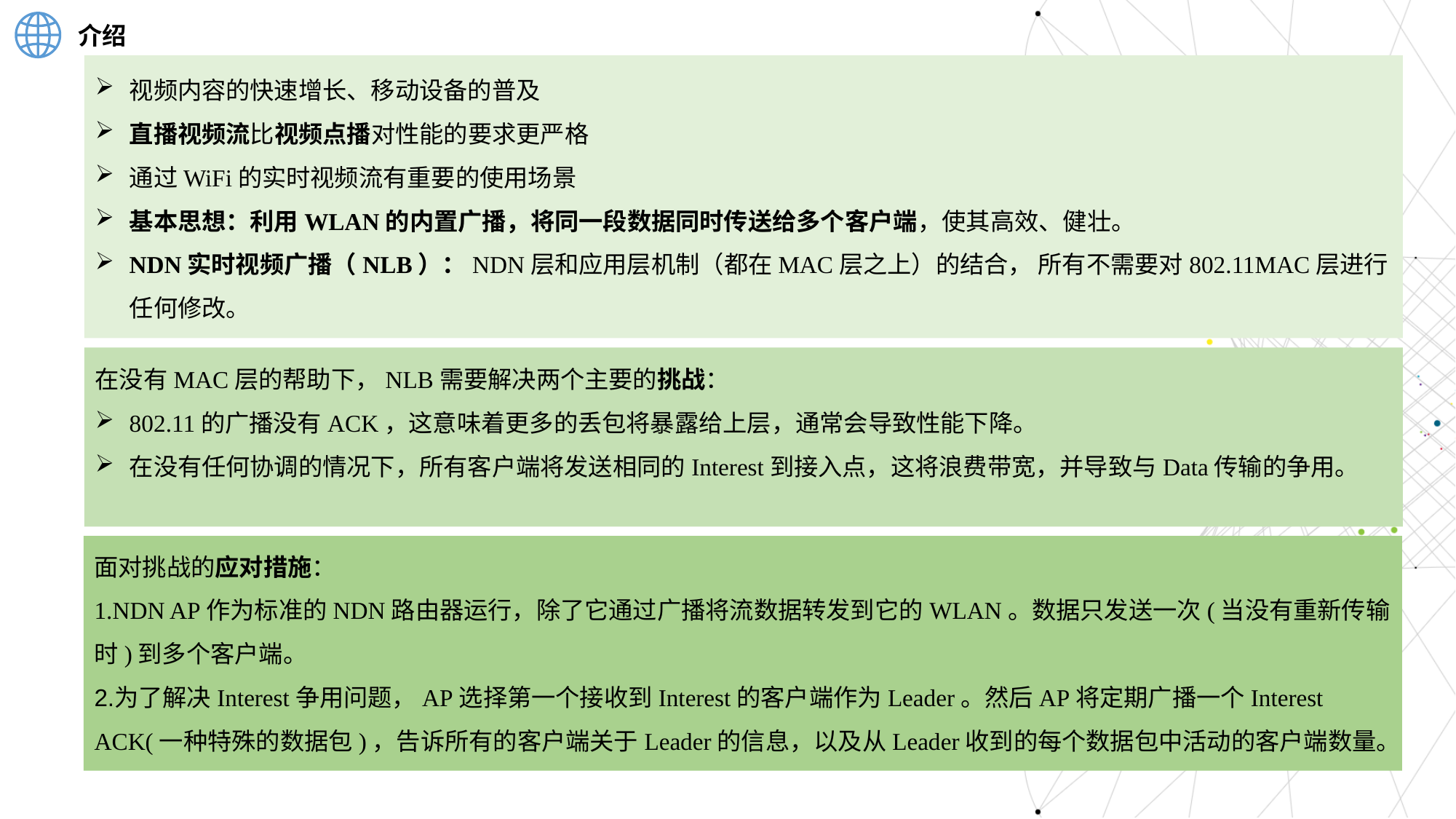

介绍

视频内容的快速增长、移动设备的普及
直播视频流比视频点播对性能的要求更严格
通过WiFi的实时视频流有重要的使用场景
基本思想：利用WLAN的内置广播，将同一段数据同时传送给多个客户端，使其高效、健壮。
NDN实时视频广播（NLB）：NDN层和应用层机制（都在MAC层之上）的结合， 所有不需要对802.11MAC层进行任何修改。

在没有MAC层的帮助下，NLB需要解决两个主要的挑战：
802.11的广播没有ACK，这意味着更多的丢包将暴露给上层，通常会导致性能下降。
在没有任何协调的情况下，所有客户端将发送相同的Interest到接入点，这将浪费带宽，并导致与Data传输的争用。

面对挑战的应对措施：
NDN AP作为标准的NDN路由器运行，除了它通过广播将流数据转发到它的WLAN。数据只发送一次(当没有重新传输时)到多个客户端。
为了解决Interest争用问题，AP选择第一个接收到Interest的客户端作为Leader。然后AP将定期广播一个Interest ACK(一种特殊的数据包)，告诉所有的客户端关于Leader的信息，以及从Leader收到的每个数据包中活动的客户端数量。